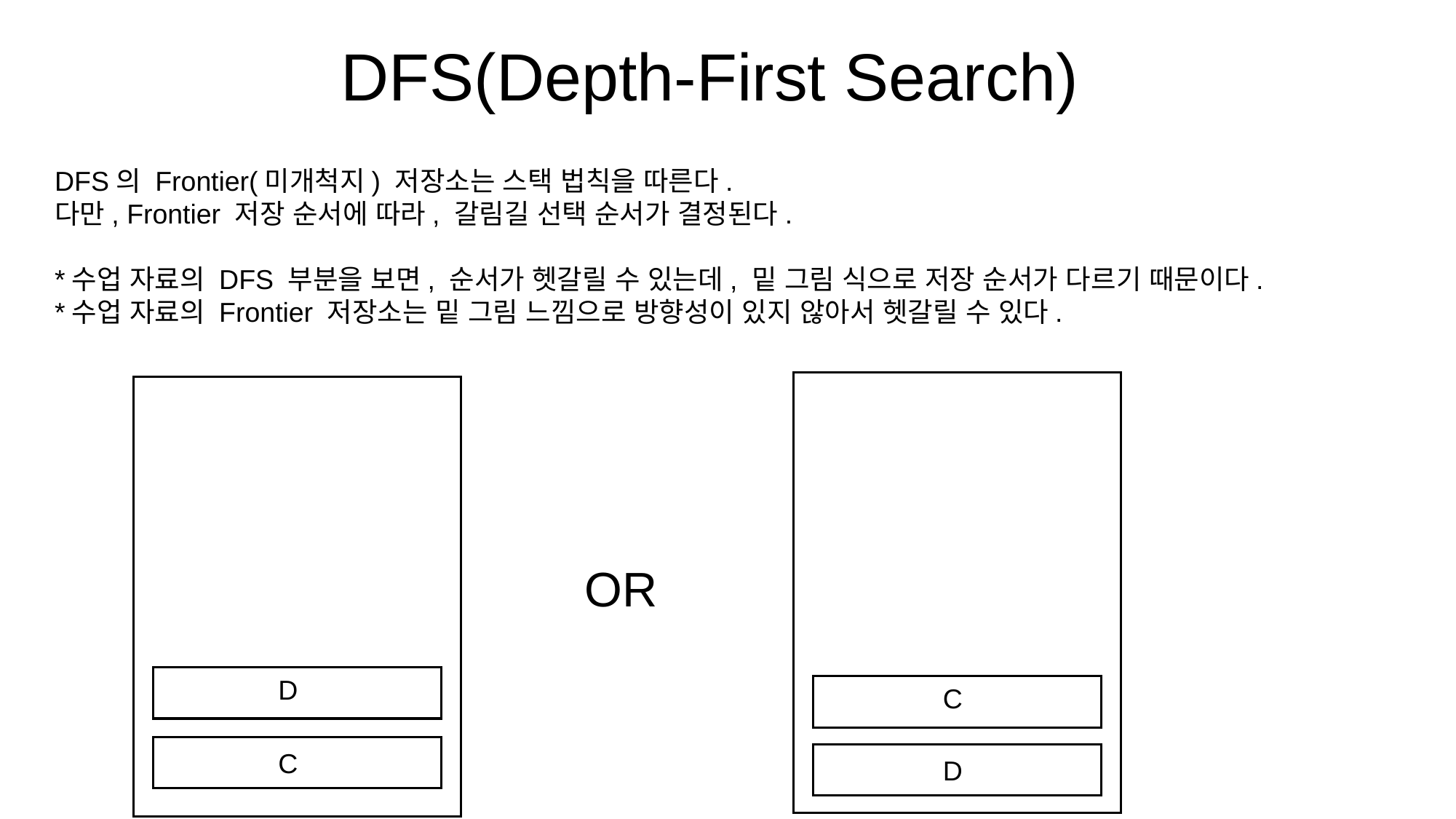

# DFS(Depth-First Search)
DFS의 Frontier(미개척지) 저장소는 스택 법칙을 따른다.
다만, Frontier 저장 순서에 따라, 갈림길 선택 순서가 결정된다.

*수업 자료의 DFS 부분을 보면, 순서가 헷갈릴 수 있는데, 밑 그림 식으로 저장 순서가 다르기 때문이다.
*수업 자료의 Frontier 저장소는 밑 그림 느낌으로 방향성이 있지 않아서 헷갈릴 수 있다.

OR
D

C

C

D